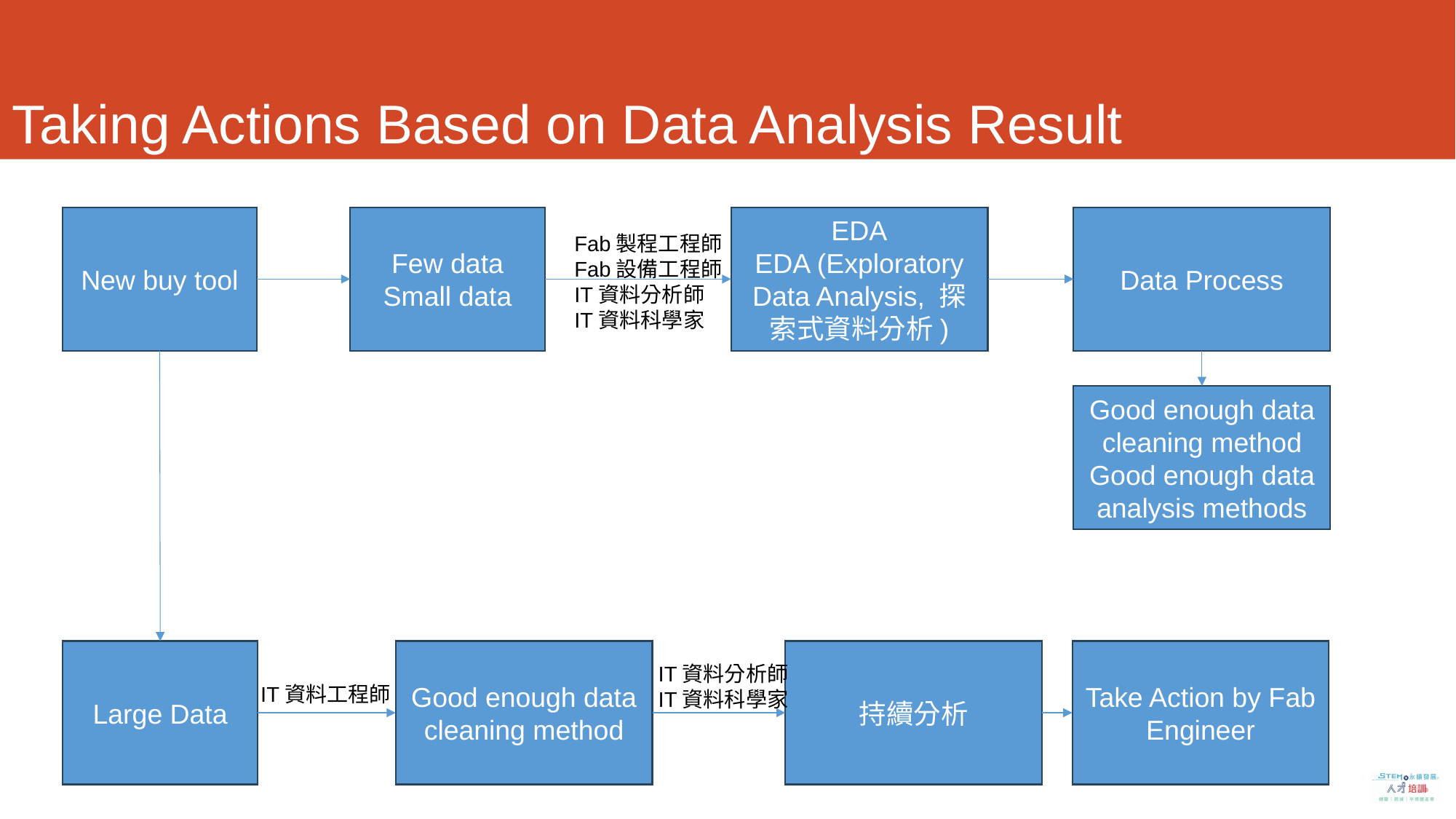

# Taking Actions Based on Data Analysis Result
New buy tool
Few data
Small data
EDA
EDA (Exploratory Data Analysis, 探索式資料分析)
Data Process
Fab製程工程師
Fab設備工程師
IT資料分析師
IT資料科學家
Good enough data cleaning method
Good enough data analysis methods
Large Data
Good enough data cleaning method
持續分析
Take Action by Fab Engineer
IT資料分析師
IT資料科學家
IT資料工程師